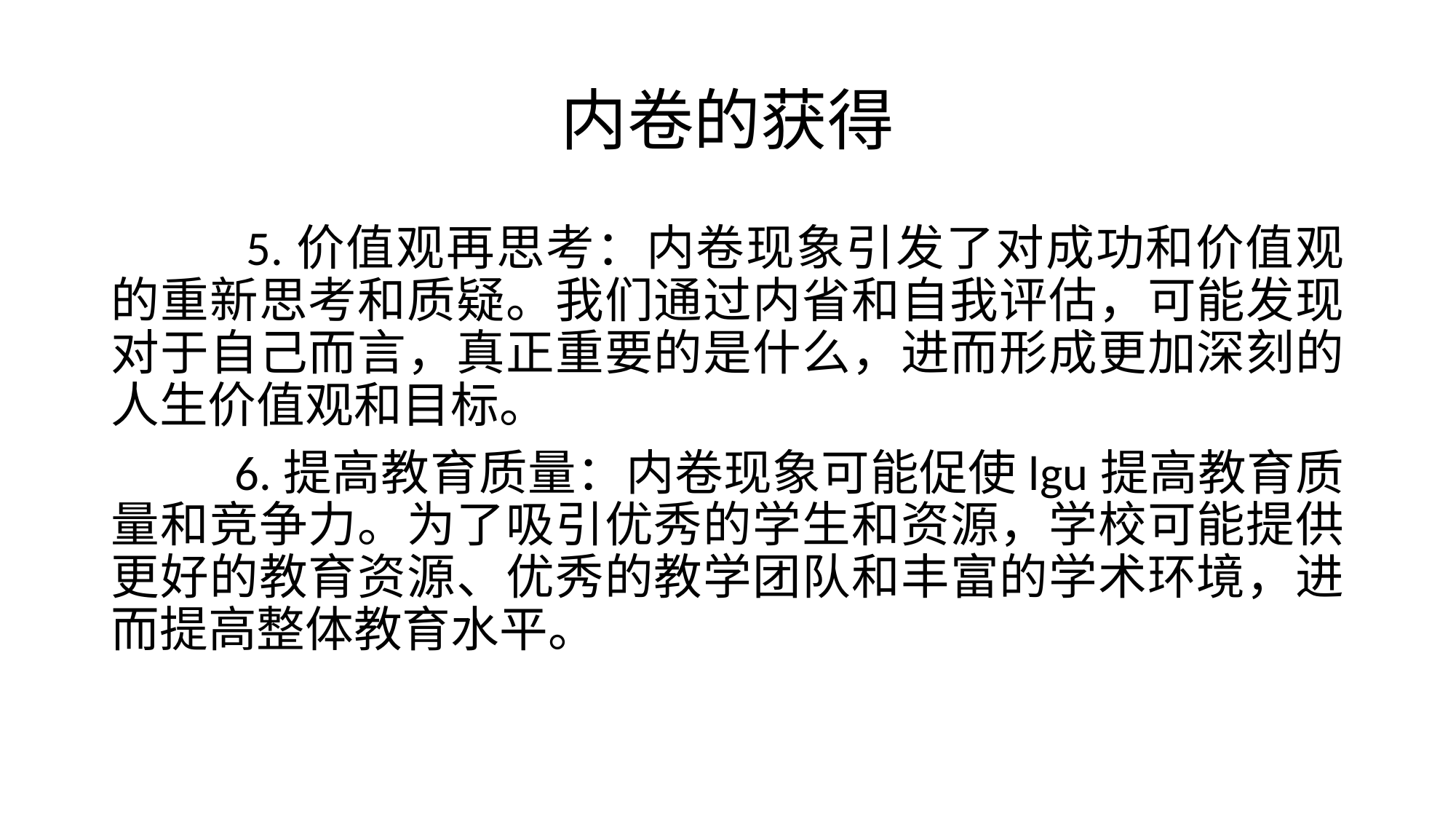

# 内卷的获得
           5.价值观再思考：内卷现象引发了对成功和价值观的重新思考和质疑。我们通过内省和自我评估，可能发现对于自己而言，真正重要的是什么，进而形成更加深刻的人生价值观和目标。
           6.提高教育质量：内卷现象可能促使lgu提高教育质量和竞争力。为了吸引优秀的学生和资源，学校可能提供更好的教育资源、优秀的教学团队和丰富的学术环境，进而提高整体教育水平。